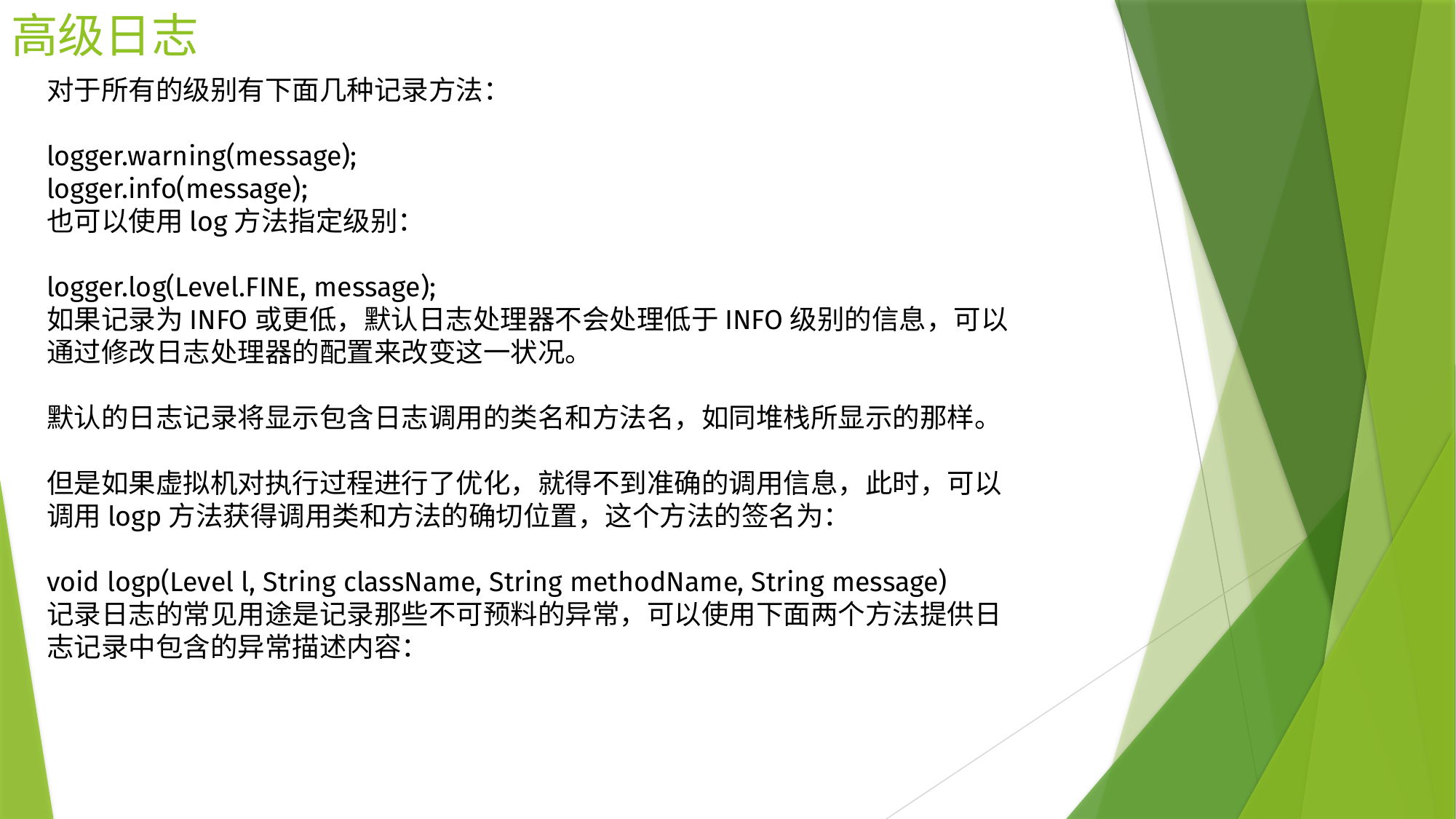

# 高级日志
对于所有的级别有下面几种记录方法：

logger.warning(message);
logger.info(message);
也可以使用log方法指定级别：

logger.log(Level.FINE, message);
如果记录为INFO或更低，默认日志处理器不会处理低于INFO级别的信息，可以通过修改日志处理器的配置来改变这一状况。

默认的日志记录将显示包含日志调用的类名和方法名，如同堆栈所显示的那样。

但是如果虚拟机对执行过程进行了优化，就得不到准确的调用信息，此时，可以调用logp方法获得调用类和方法的确切位置，这个方法的签名为：

void logp(Level l, String className, String methodName, String message)
记录日志的常见用途是记录那些不可预料的异常，可以使用下面两个方法提供日志记录中包含的异常描述内容：